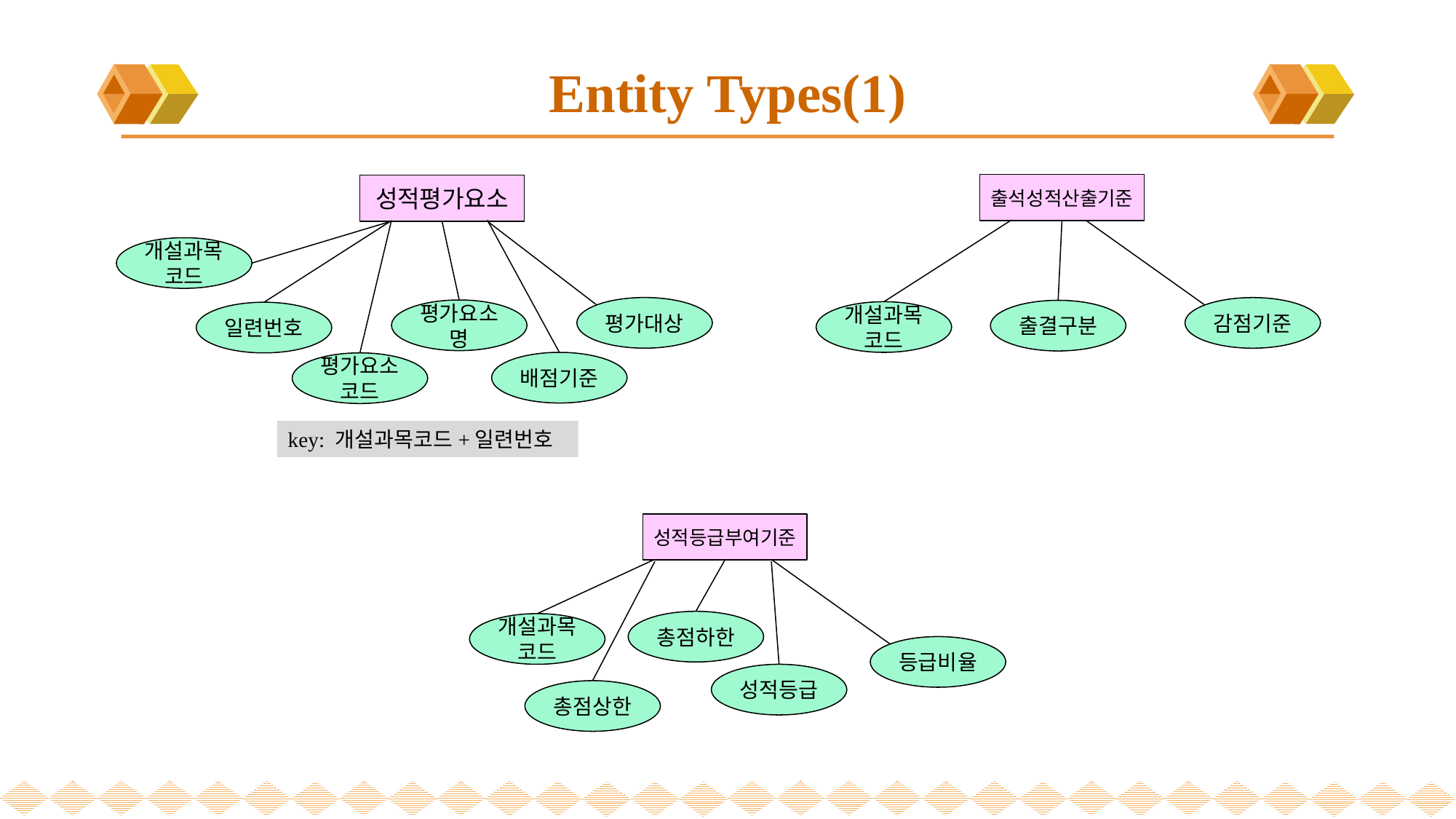

# Entity Types(1)
출석성적산출기준
감점기준
출결구분
개설과목코드
성적평가요소
개설과목코드
평가대상
평가요소명
일련번호
배점기준
평가요소코드
key: 개설과목코드+일련번호
성적등급부여기준
총점하한
개설과목코드
등급비율
성적등급
총점상한